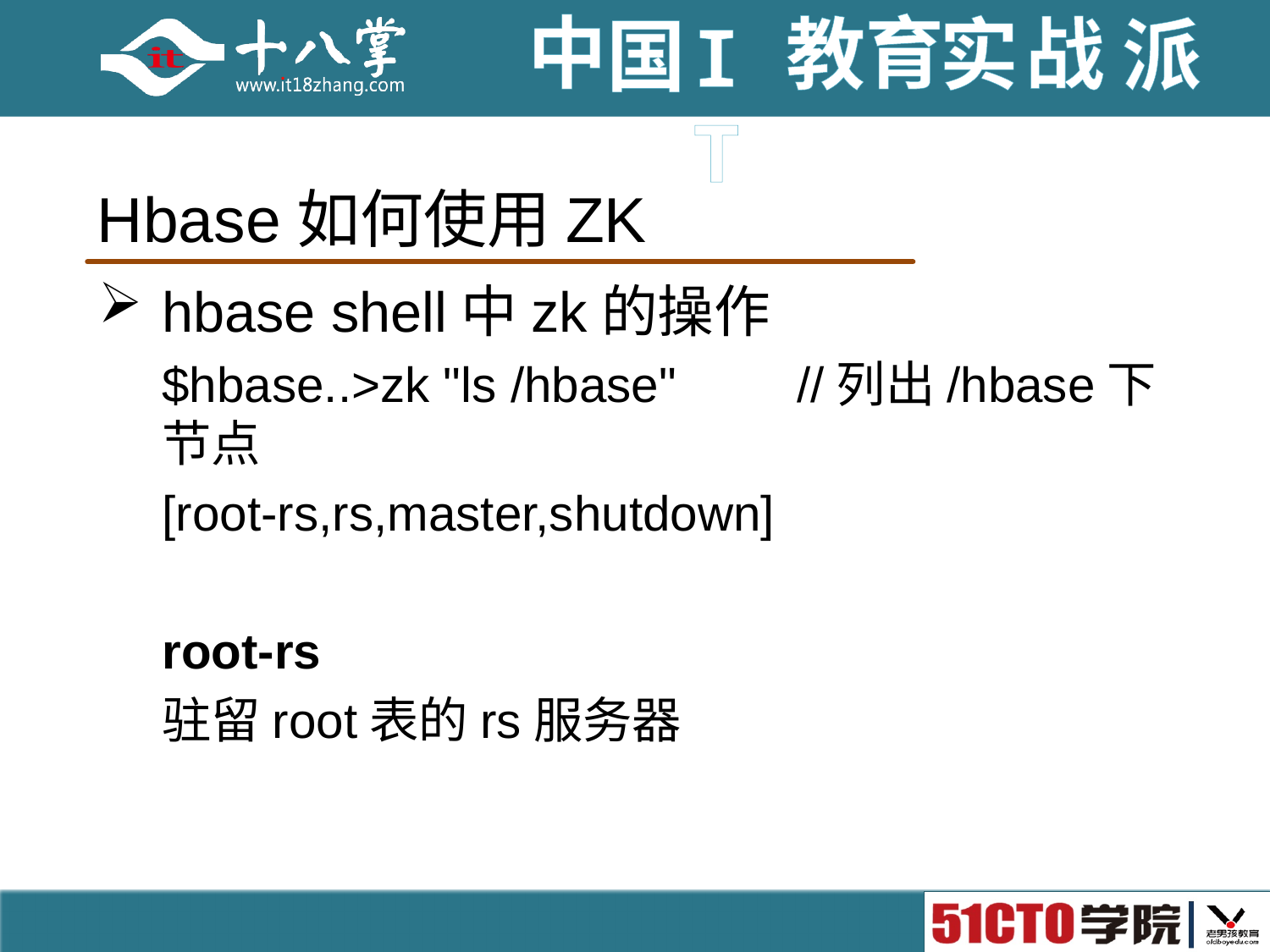

# Hbase如何使用ZK
hbase shell中zk的操作
$hbase..>zk "ls /hbase"	//列出/hbase下节点
[root-rs,rs,master,shutdown]

root-rs
驻留root表的rs服务器